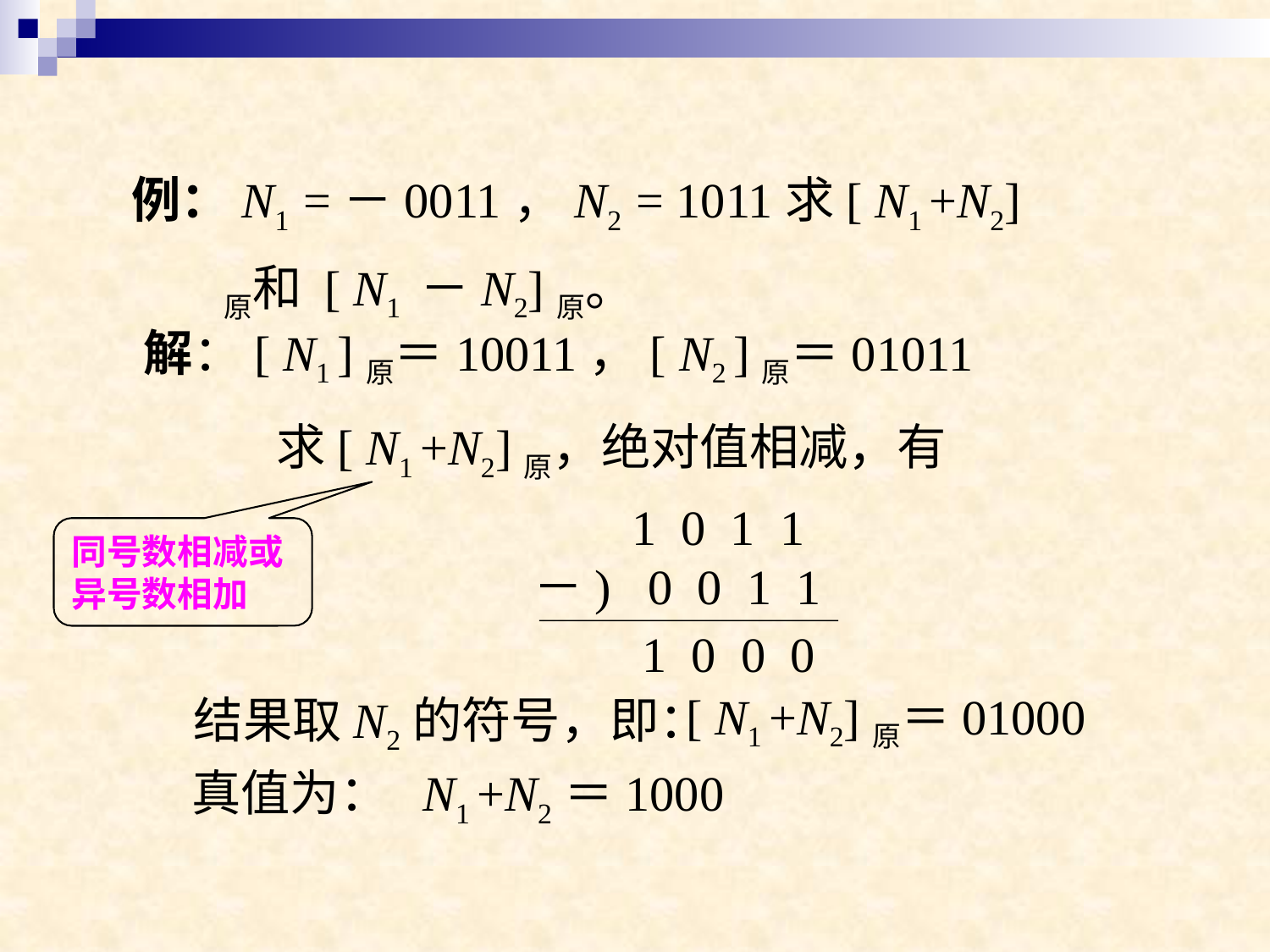

例：N1  =－0011，N2  = 1011求[ N1 +N2]原和 [ N1 －N2]原。
解：[ N1 ]原＝10011，[ N2 ]原＝01011
  求[ N1 +N2]原，绝对值相减，有
        1  0  1  1
－)   0  0  1  1
1  0  0  0

同号数相减或异号数相加
[ N1 +N2]原＝01000
结果取N2的符号，即：
真值为：  N1 +N2＝1000